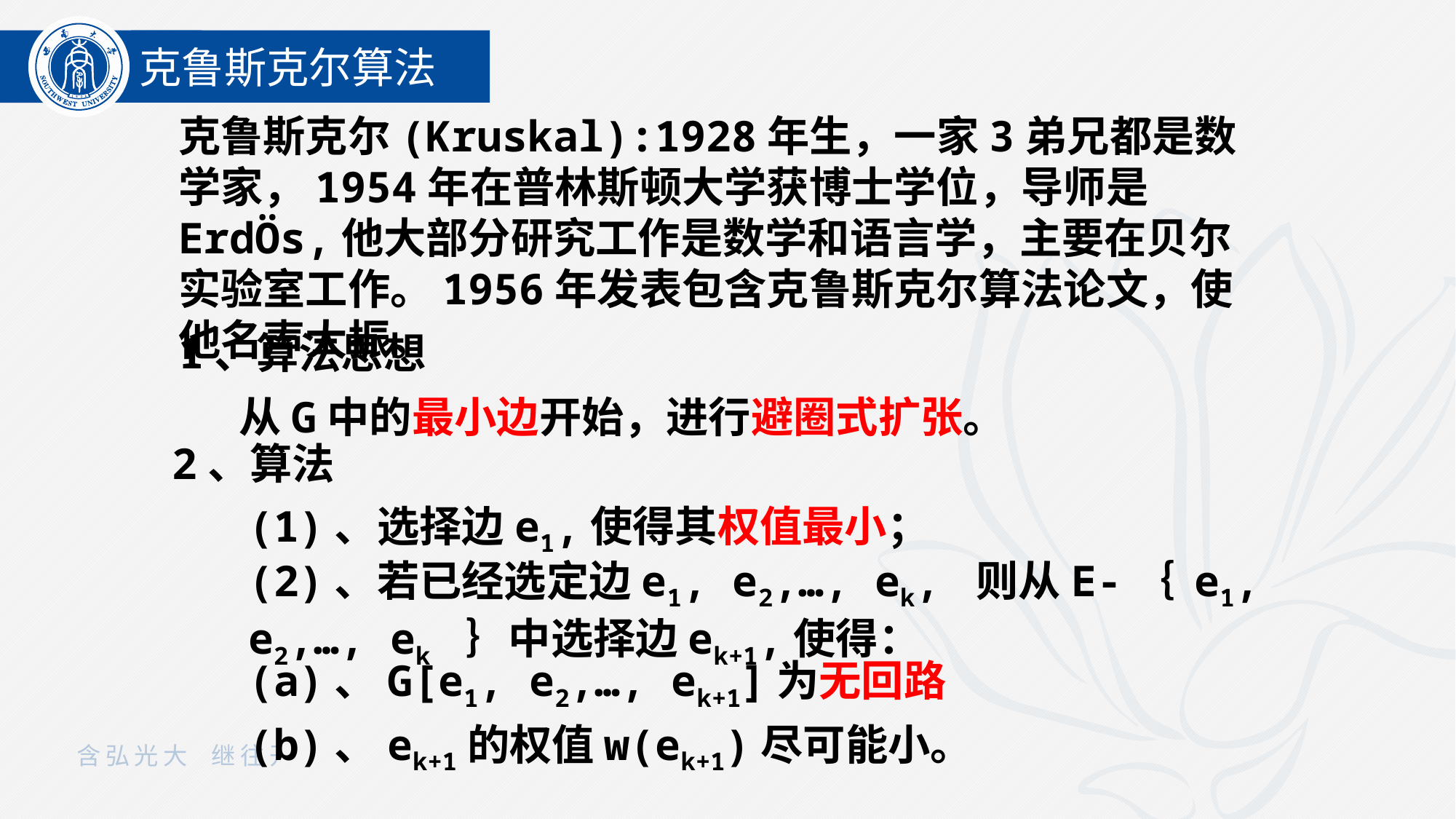

克鲁斯克尔算法
克鲁斯克尔(Kruskal):1928年生，一家3弟兄都是数学家，1954年在普林斯顿大学获博士学位，导师是ErdÖs,他大部分研究工作是数学和语言学，主要在贝尔实验室工作。1956年发表包含克鲁斯克尔算法论文，使他名声大振。
1、算法思想
从G中的最小边开始，进行避圈式扩张。
2、算法
(1)、选择边e1,使得其权值最小；
(2)、若已经选定边e1, e2,…, ek, 则从E-｛ e1, e2,…, ek ｝中选择边ek+1,使得：
(a)、G[e1, e2,…, ek+1]为无回路
(b)、ek+1的权值w(ek+1)尽可能小。